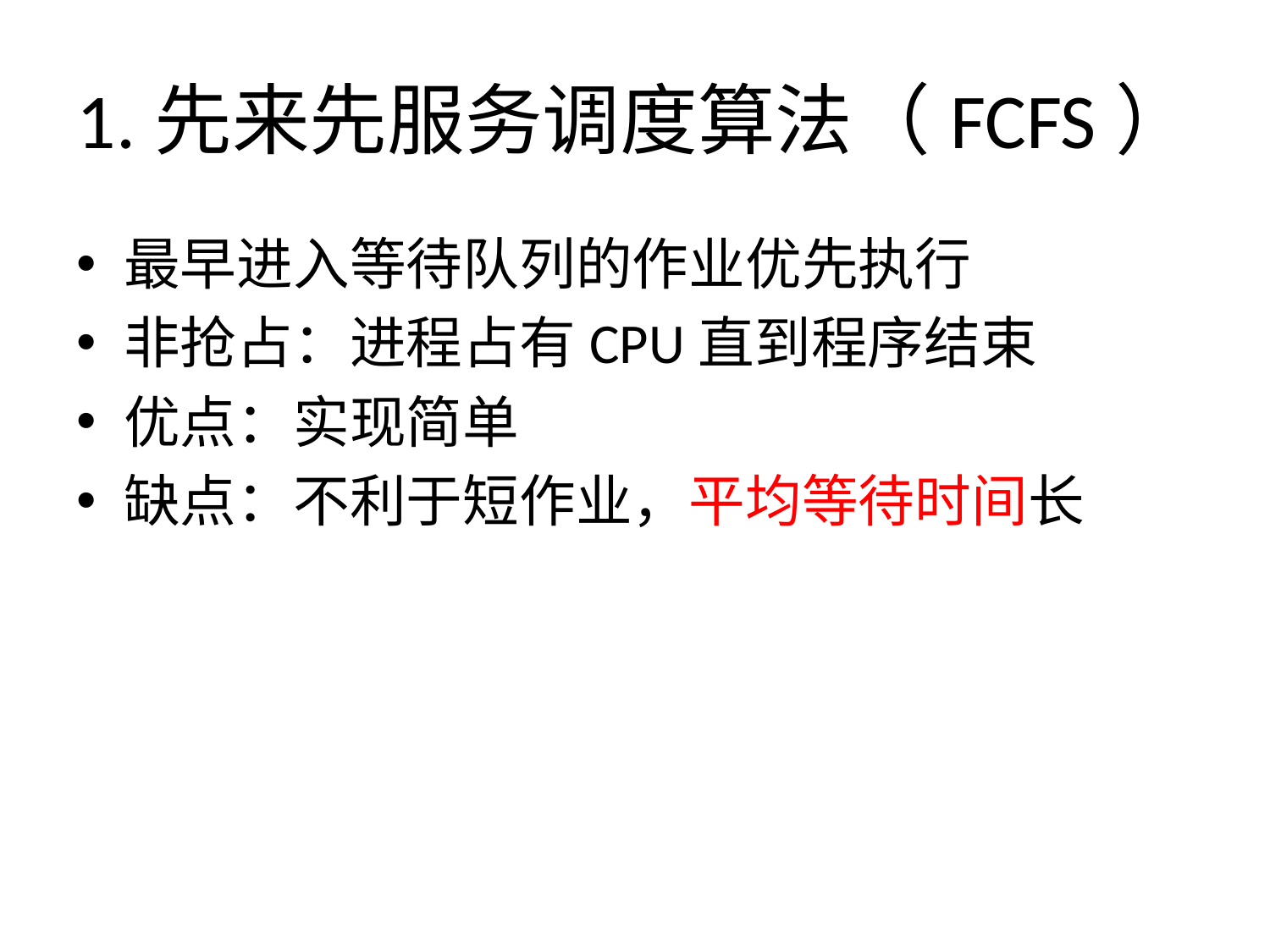

# 1.先来先服务调度算法（FCFS）
最早进入等待队列的作业优先执行
非抢占：进程占有CPU直到程序结束
优点：实现简单
缺点：不利于短作业，平均等待时间长